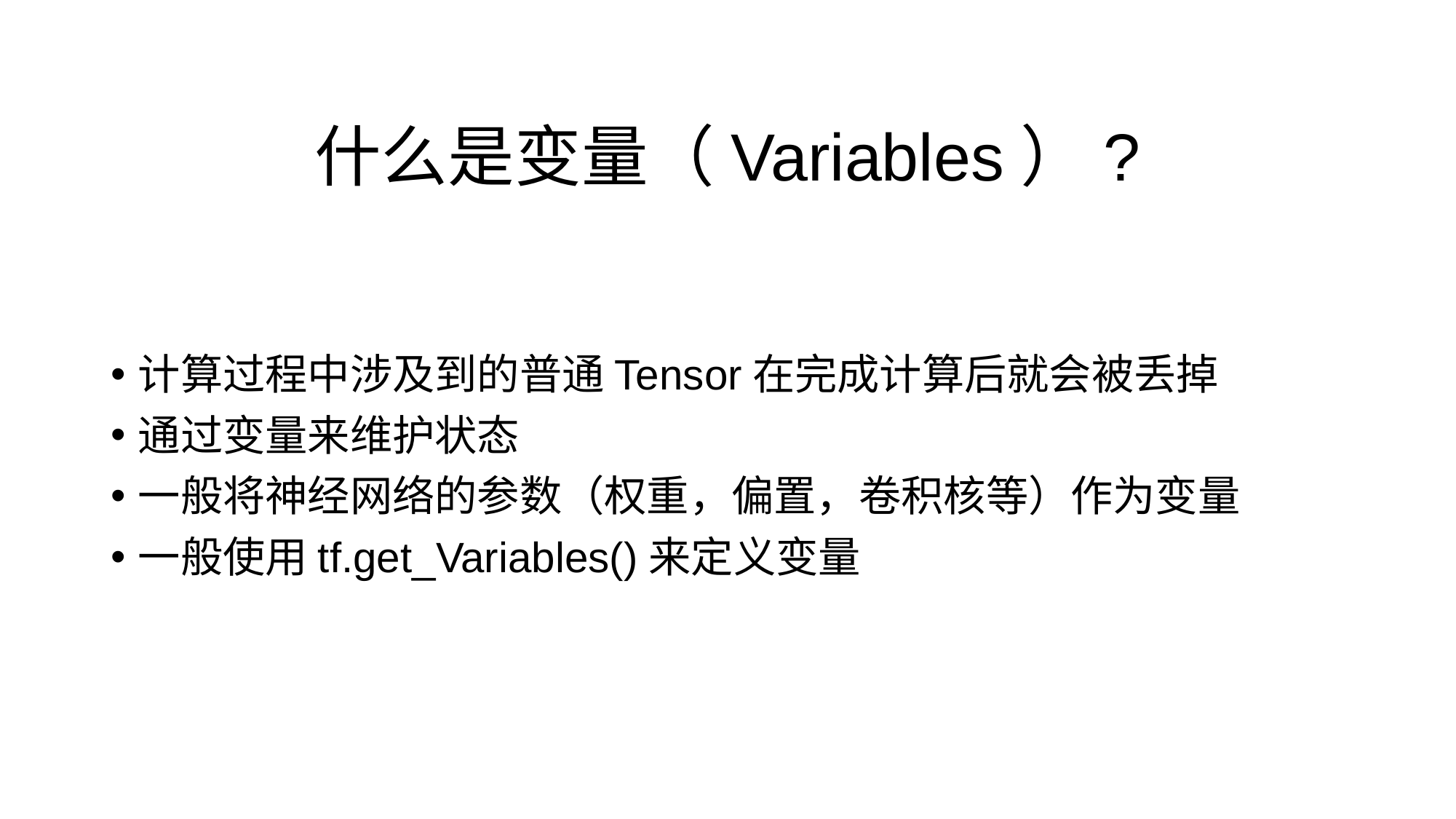

# 什么是变量（Variables）?
计算过程中涉及到的普通Tensor在完成计算后就会被丢掉
通过变量来维护状态
一般将神经网络的参数（权重，偏置，卷积核等）作为变量
一般使用tf.get_Variables()来定义变量